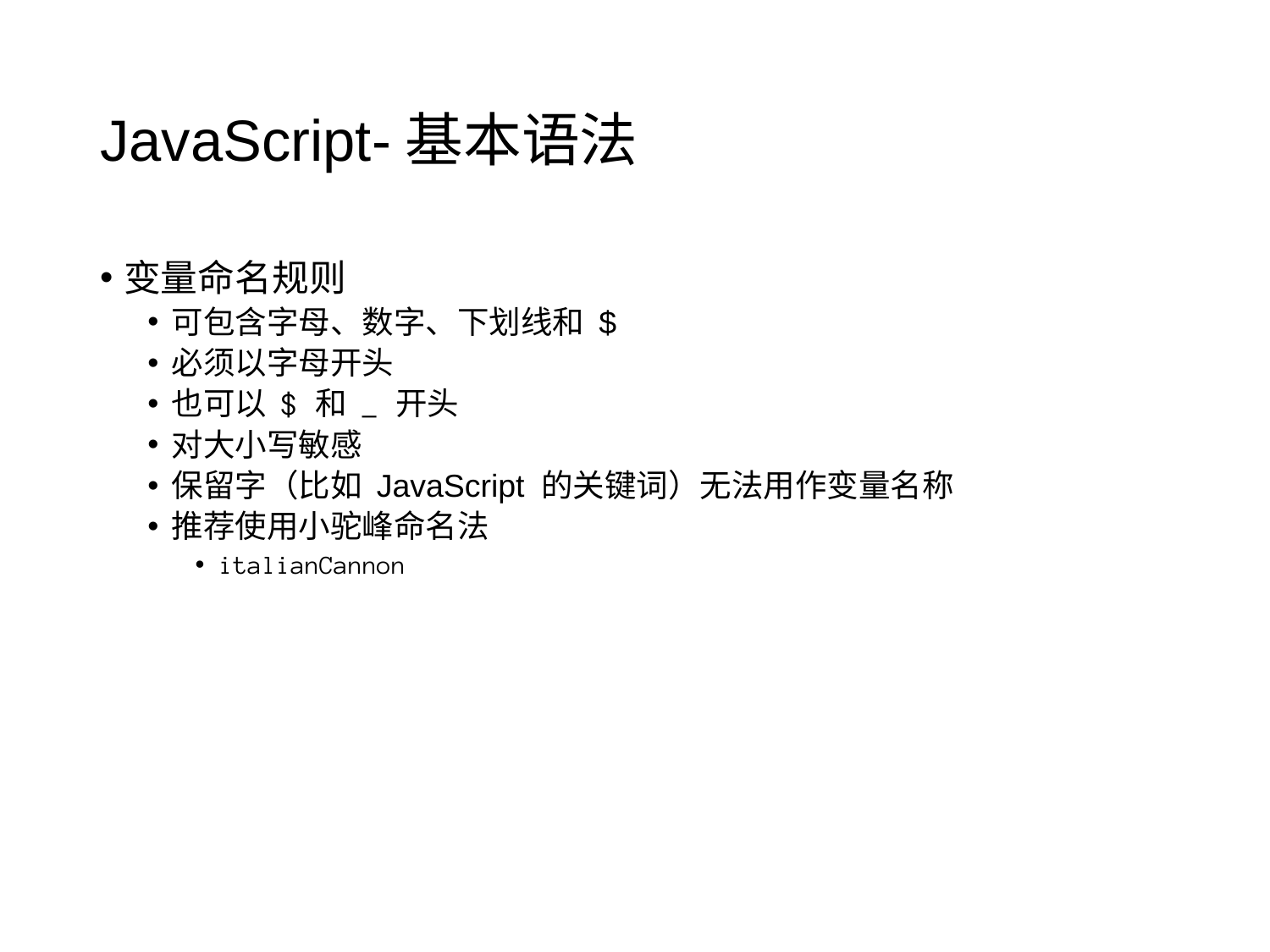

# JavaScript-基本语法
变量命名规则
可包含字母、数字、下划线和 $
必须以字母开头
也可以 $ 和 _ 开头
对大小写敏感
保留字（比如 JavaScript 的关键词）无法用作变量名称
推荐使用小驼峰命名法
italianCannon